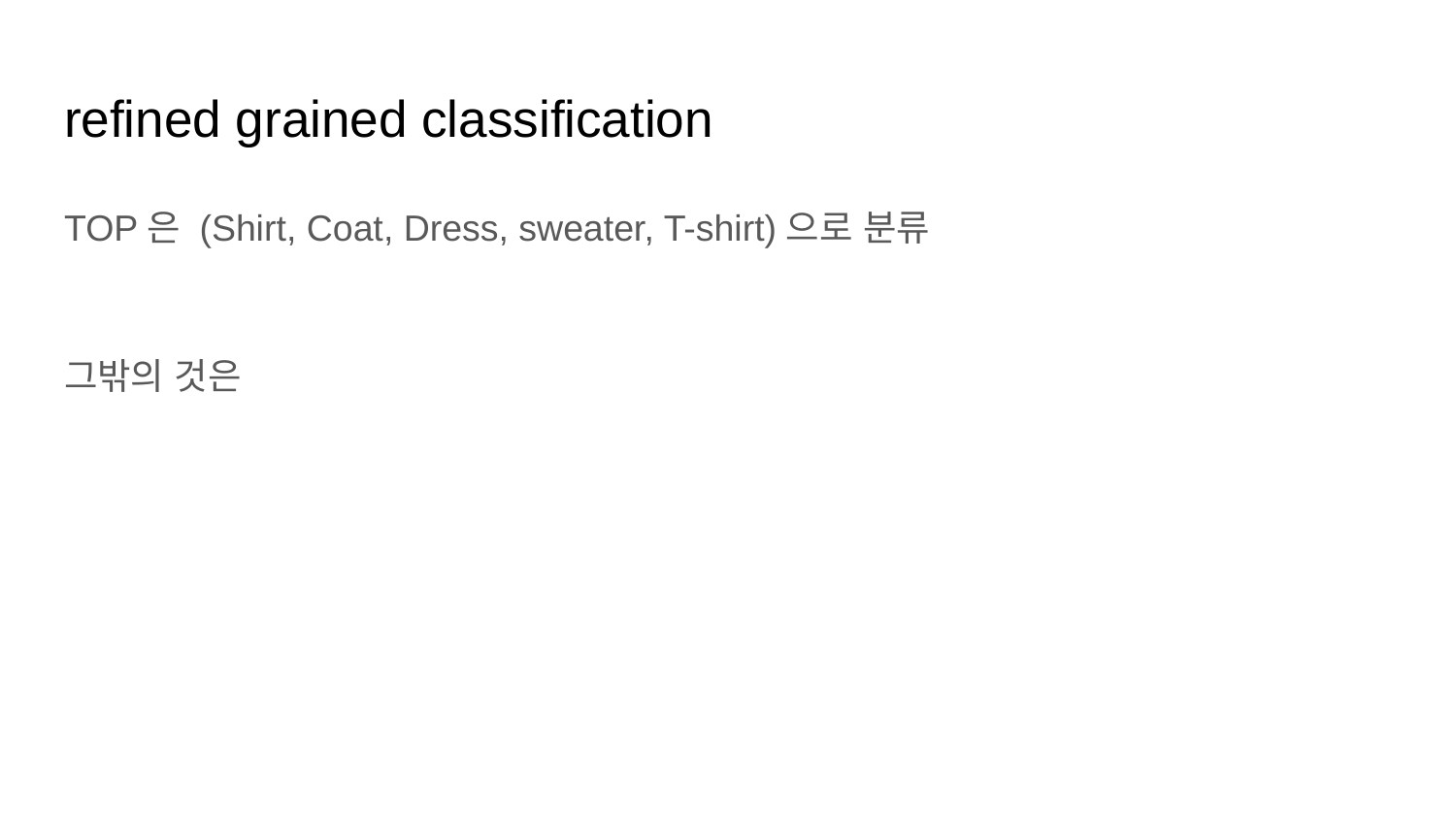

# refined grained classification
TOP은 (Shirt, Coat, Dress, sweater, T-shirt)으로 분류

그밖의 것은